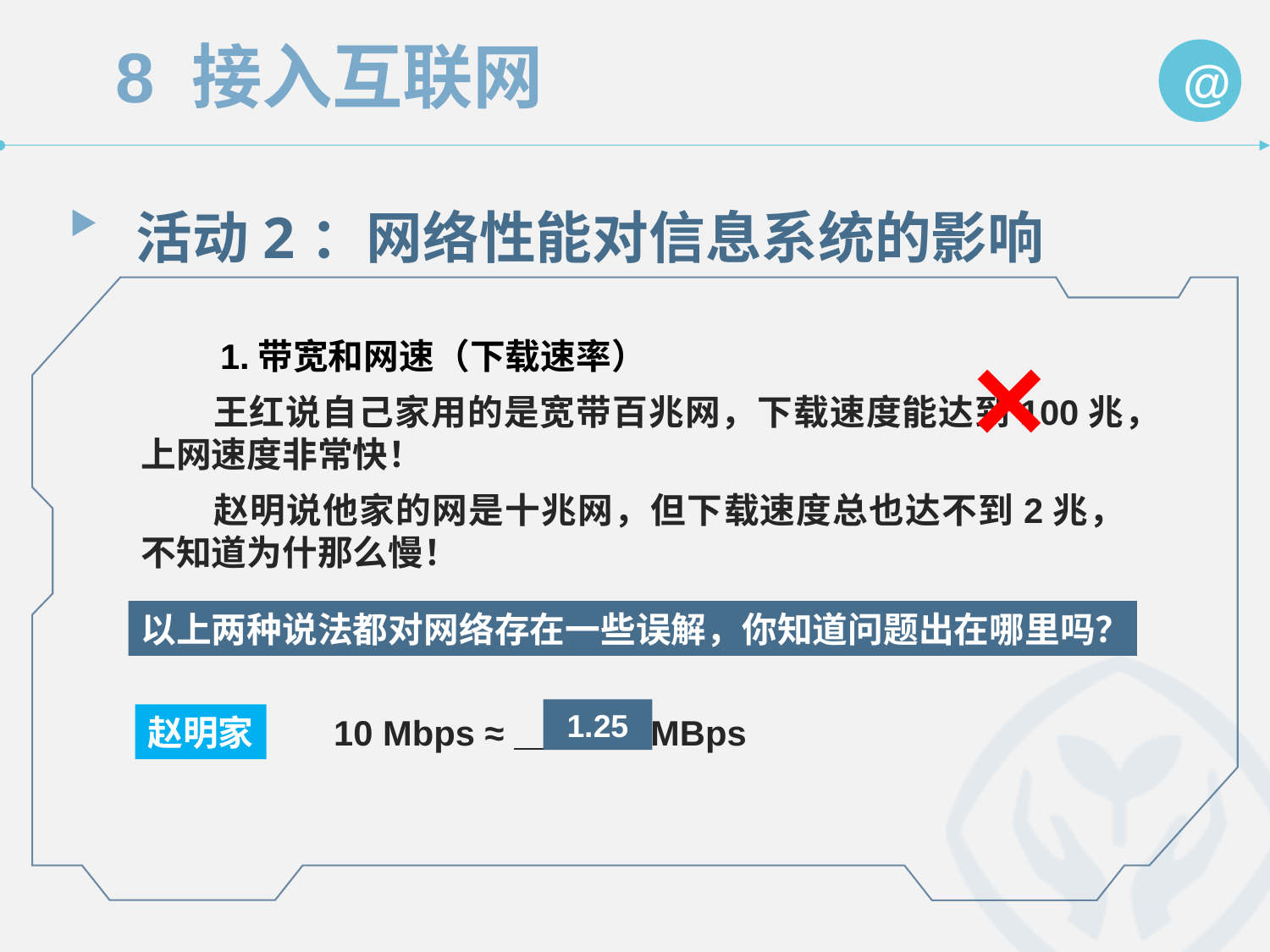

活动2：网络性能对信息系统的影响

　　1.带宽和网速（下载速率）
×
　　王红说自己家用的是宽带百兆网，下载速度能达到100兆，上网速度非常快！
　　赵明说他家的网是十兆网，但下载速度总也达不到2兆，不知道为什那么慢！
以上两种说法都对网络存在一些误解，你知道问题出在哪里吗？
1.25
赵明家
10 Mbps ≈               MBps